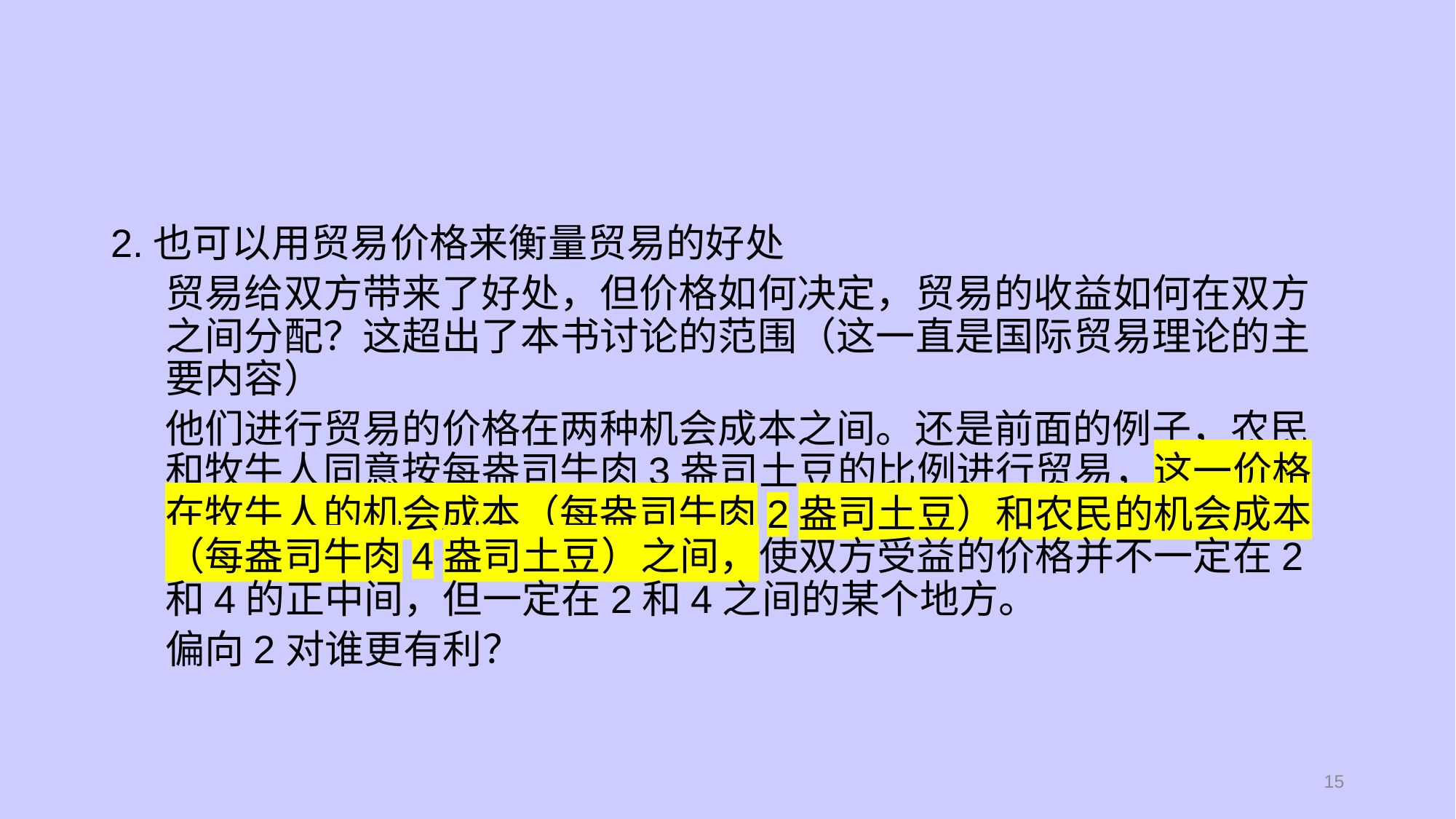

#
2.也可以用贸易价格来衡量贸易的好处
贸易给双方带来了好处，但价格如何决定，贸易的收益如何在双方之间分配？这超出了本书讨论的范围（这一直是国际贸易理论的主要内容）
他们进行贸易的价格在两种机会成本之间。还是前面的例子，农民和牧牛人同意按每盎司牛肉3盎司土豆的比例进行贸易，这一价格在牧牛人的机会成本（每盎司牛肉2盎司土豆）和农民的机会成本（每盎司牛肉4盎司土豆）之间，使双方受益的价格并不一定在2和4的正中间，但一定在2和4之间的某个地方。
偏向2对谁更有利？

15